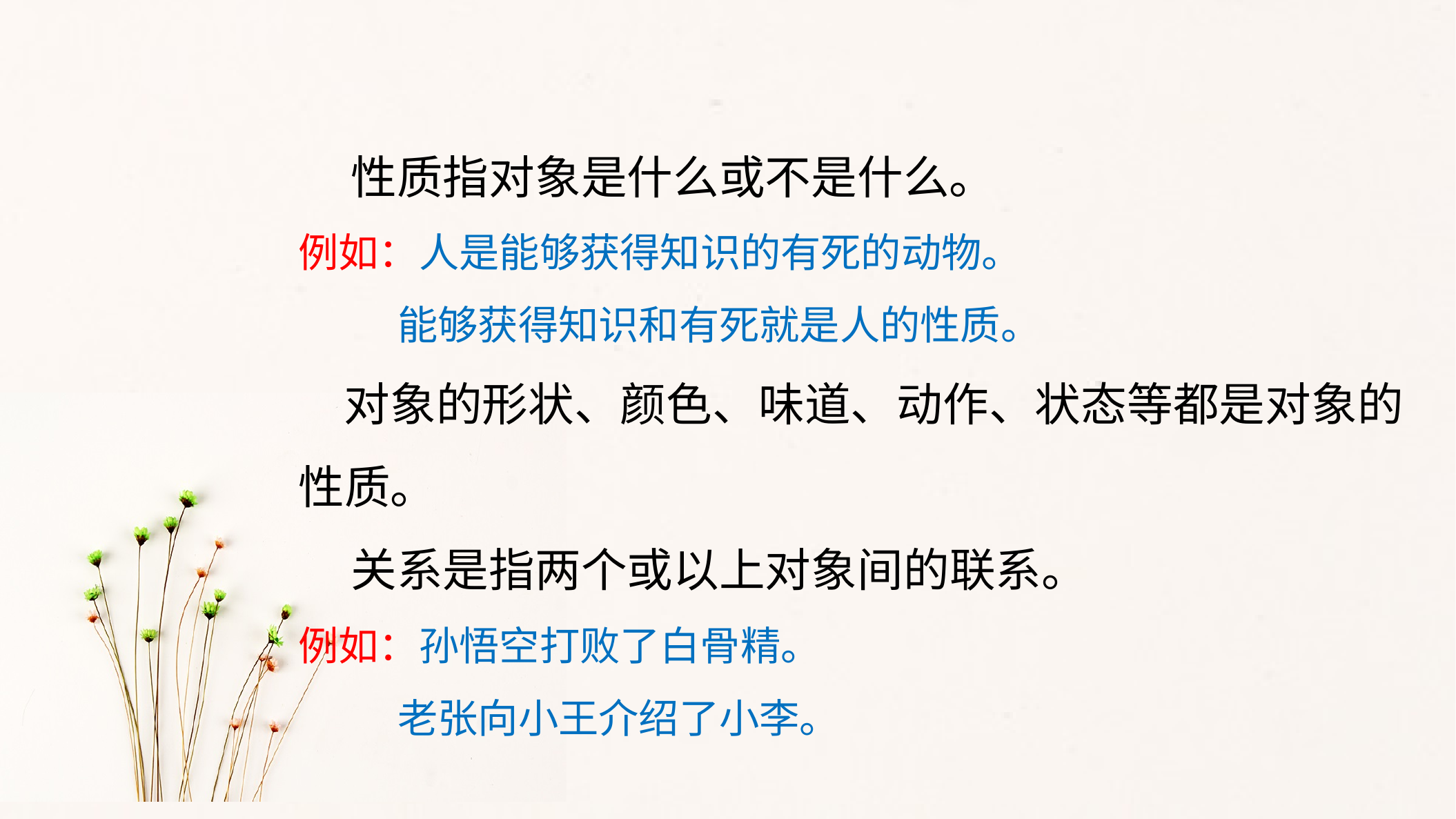

性质指对象是什么或不是什么。
例如：人是能够获得知识的有死的动物。
          能够获得知识和有死就是人的性质。
    对象的形状、颜色、味道、动作、状态等都是对象的性质。
    关系是指两个或以上对象间的联系。
例如：孙悟空打败了白骨精。
          老张向小王介绍了小李。